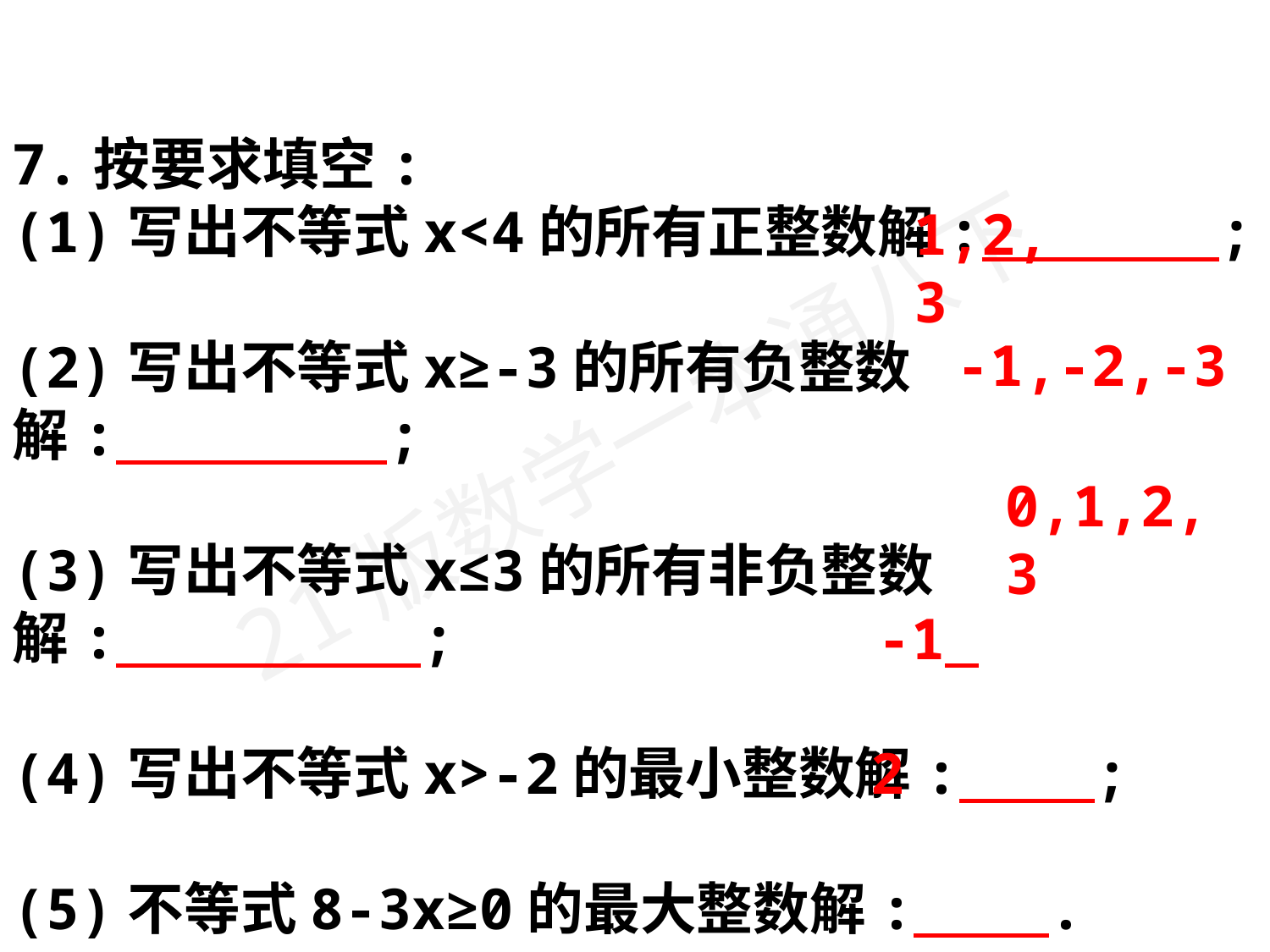

7.按要求填空:
(1)写出不等式x<4的所有正整数解:       ;

(2)写出不等式x≥-3的所有负整数解:        ;

(3)写出不等式x≤3的所有非负整数解:         ;

(4)写出不等式x>-2的最小整数解:    ;

(5)不等式8-3x≥0的最大整数解:    .
1,2,3
-1,-2,-3
0,1,2,3
-1
2